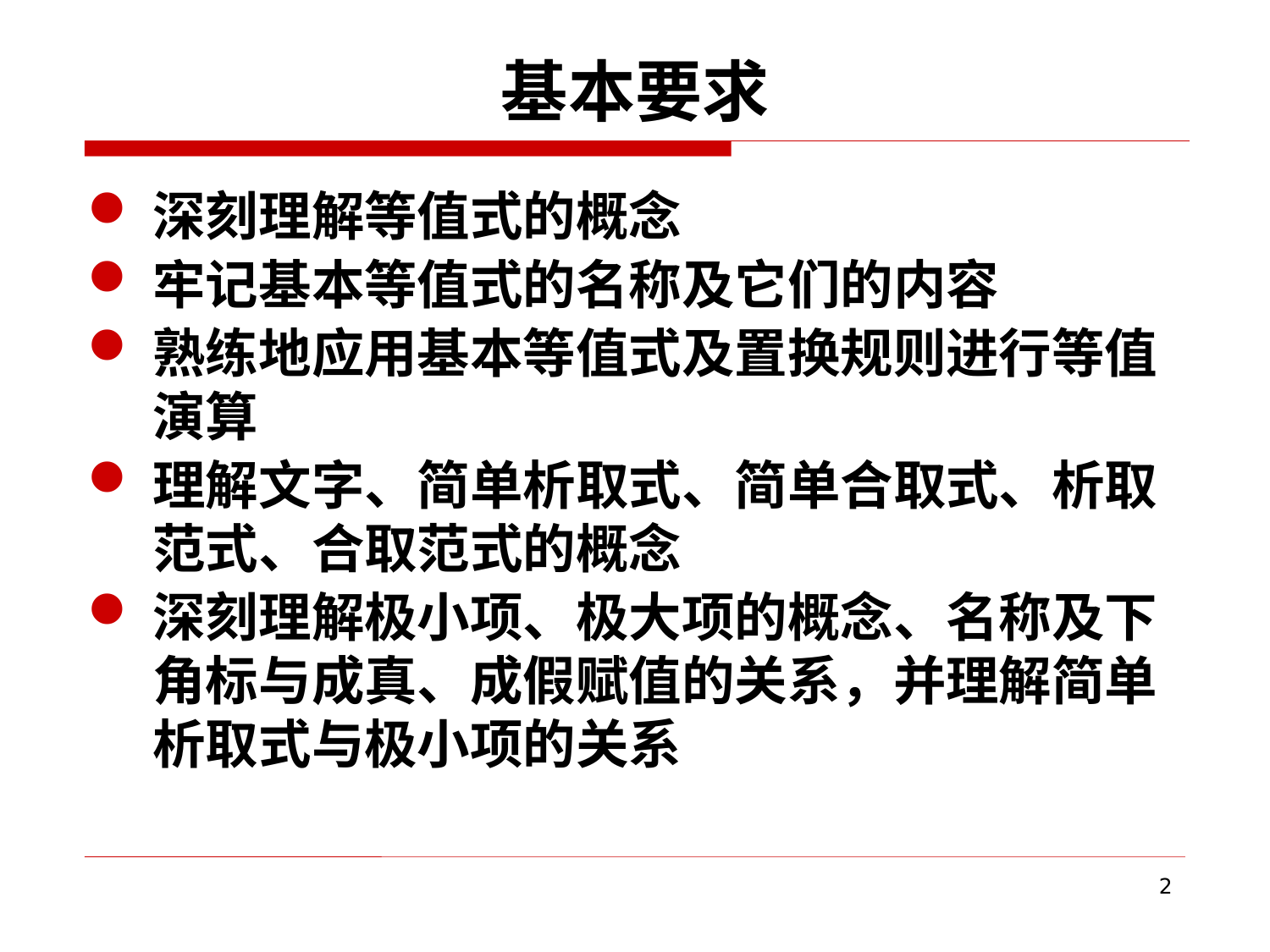

# 基本要求
深刻理解等值式的概念
牢记基本等值式的名称及它们的内容
熟练地应用基本等值式及置换规则进行等值演算
理解文字、简单析取式、简单合取式、析取范式、合取范式的概念
深刻理解极小项、极大项的概念、名称及下角标与成真、成假赋值的关系，并理解简单析取式与极小项的关系
2